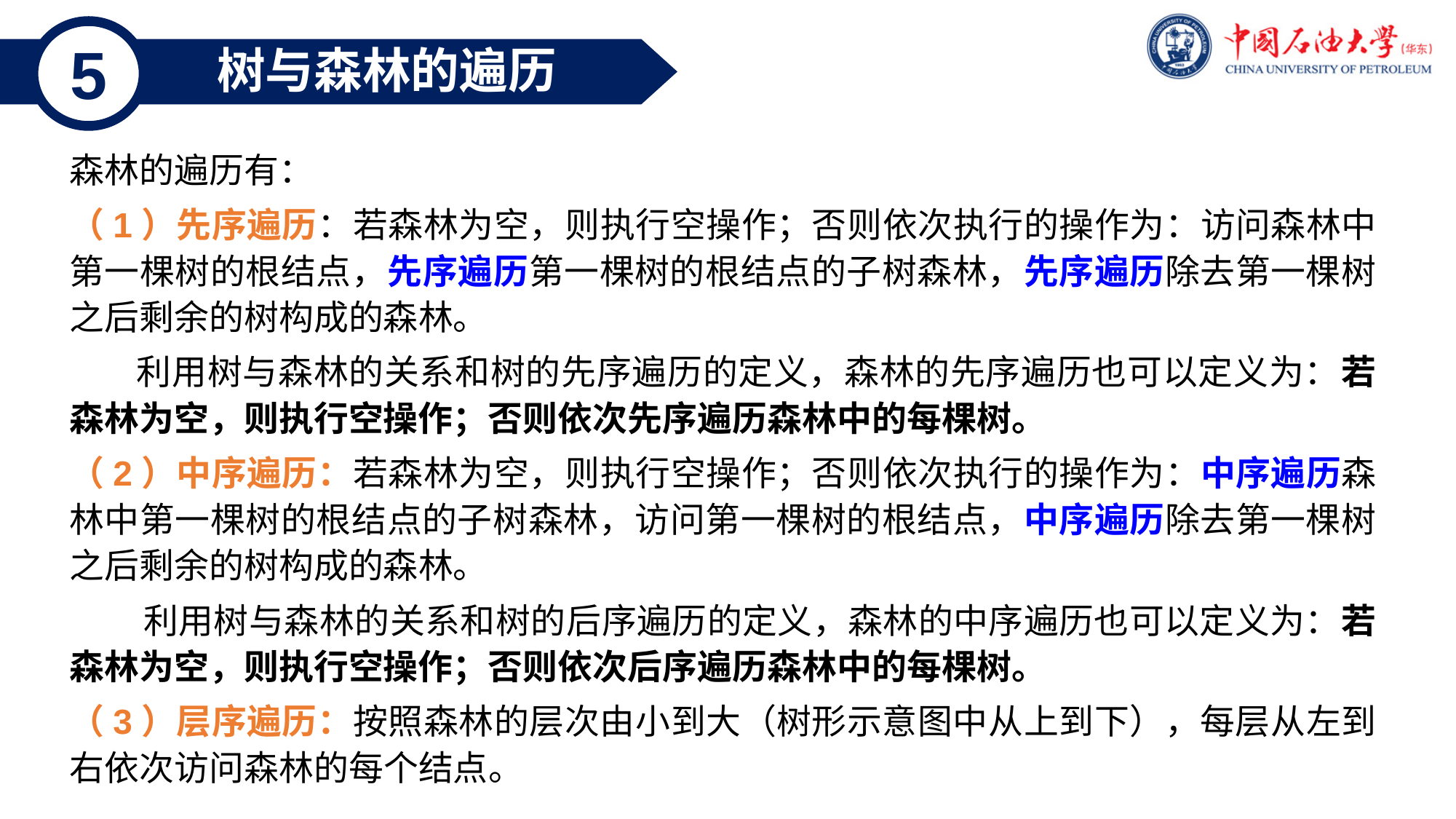

5
树与森林的遍历
森林的遍历有：
（1）先序遍历：若森林为空，则执行空操作；否则依次执行的操作为：访问森林中第一棵树的根结点，先序遍历第一棵树的根结点的子树森林，先序遍历除去第一棵树之后剩余的树构成的森林。
       利用树与森林的关系和树的先序遍历的定义，森林的先序遍历也可以定义为：若森林为空，则执行空操作；否则依次先序遍历森林中的每棵树。
（2）中序遍历：若森林为空，则执行空操作；否则依次执行的操作为：中序遍历森林中第一棵树的根结点的子树森林，访问第一棵树的根结点，中序遍历除去第一棵树之后剩余的树构成的森林。
        利用树与森林的关系和树的后序遍历的定义，森林的中序遍历也可以定义为：若森林为空，则执行空操作；否则依次后序遍历森林中的每棵树。
（3）层序遍历：按照森林的层次由小到大（树形示意图中从上到下），每层从左到右依次访问森林的每个结点。